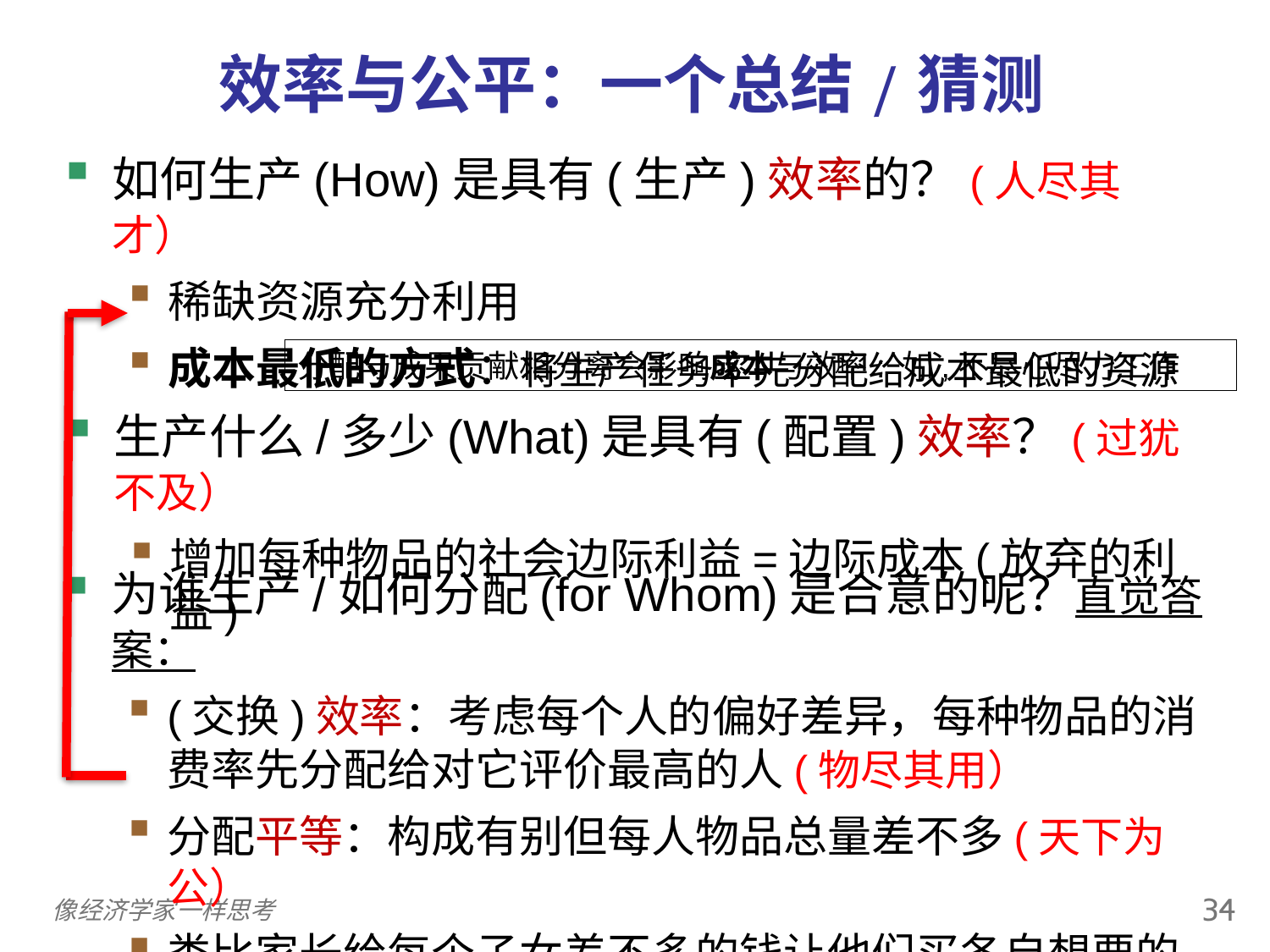

效率与公平：一个总结/猜测
如何生产(How)是具有(生产)效率的？(人尽其才）
稀缺资源充分利用
成本最低的方式：将生产任务率先分配给成本最低的资源
分配与成果贡献相分离会影响成本与效率: 如,不尽心尽力工作
生产什么/多少(What)是具有(配置)效率？(过犹不及）
增加每种物品的社会边际利益=边际成本(放弃的利益)
为谁生产/如何分配(for Whom)是合意的呢？直觉答案：
(交换)效率：考虑每个人的偏好差异，每种物品的消费率先分配给对它评价最高的人(物尽其用）
分配平等：构成有别但每人物品总量差不多(天下为公）
类比家长给每个子女差不多的钱让他们买各自想要的

34
像经济学家一样思考